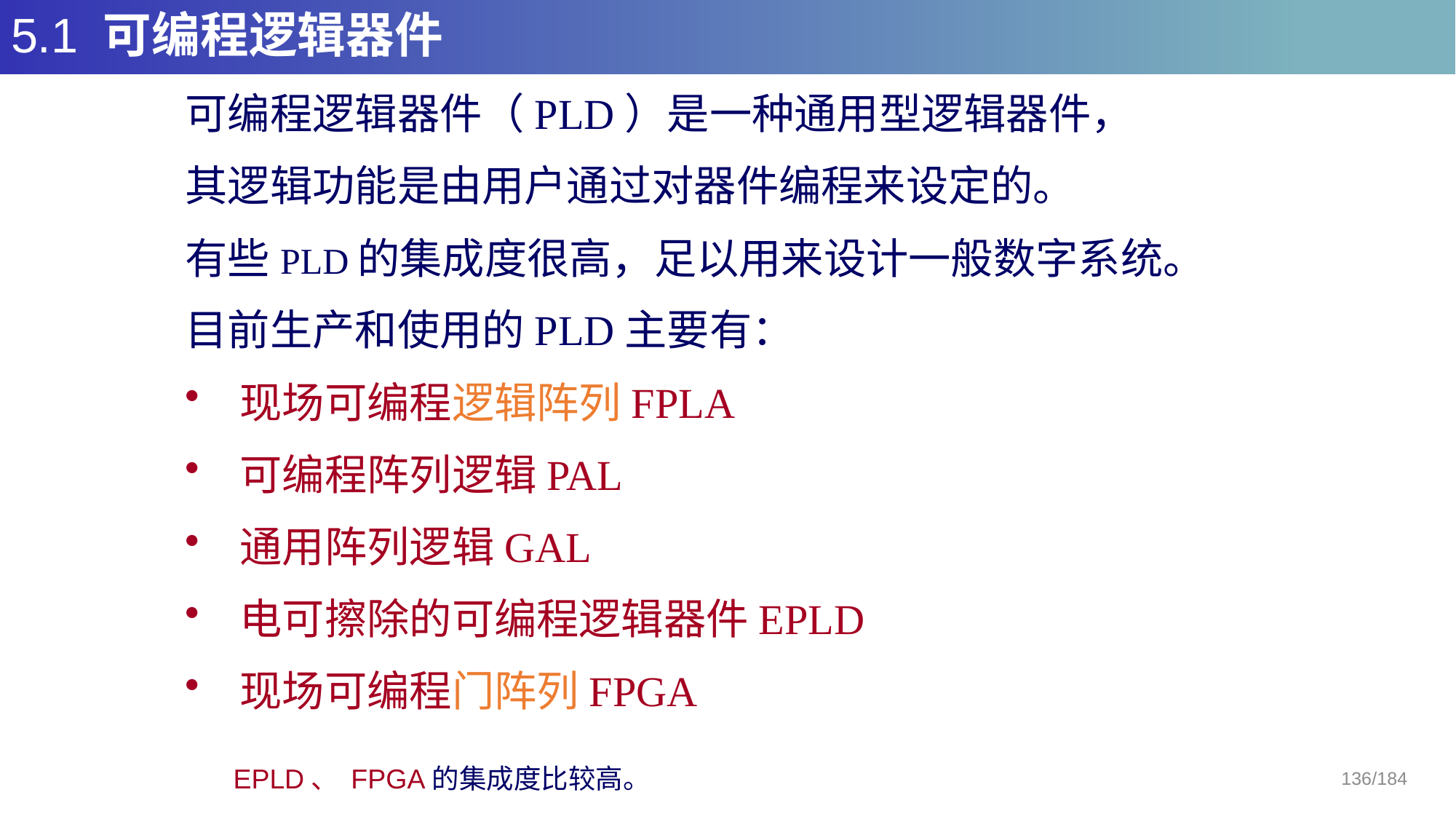

# 5.1 可编程逻辑器件
可编程逻辑器件（PLD）是一种通用型逻辑器件，
其逻辑功能是由用户通过对器件编程来设定的。
有些PLD的集成度很高，足以用来设计一般数字系统。
目前生产和使用的PLD主要有：
现场可编程逻辑阵列FPLA
可编程阵列逻辑PAL
通用阵列逻辑GAL
电可擦除的可编程逻辑器件EPLD
现场可编程门阵列FPGA
EPLD、 FPGA的集成度比较高。
136/184